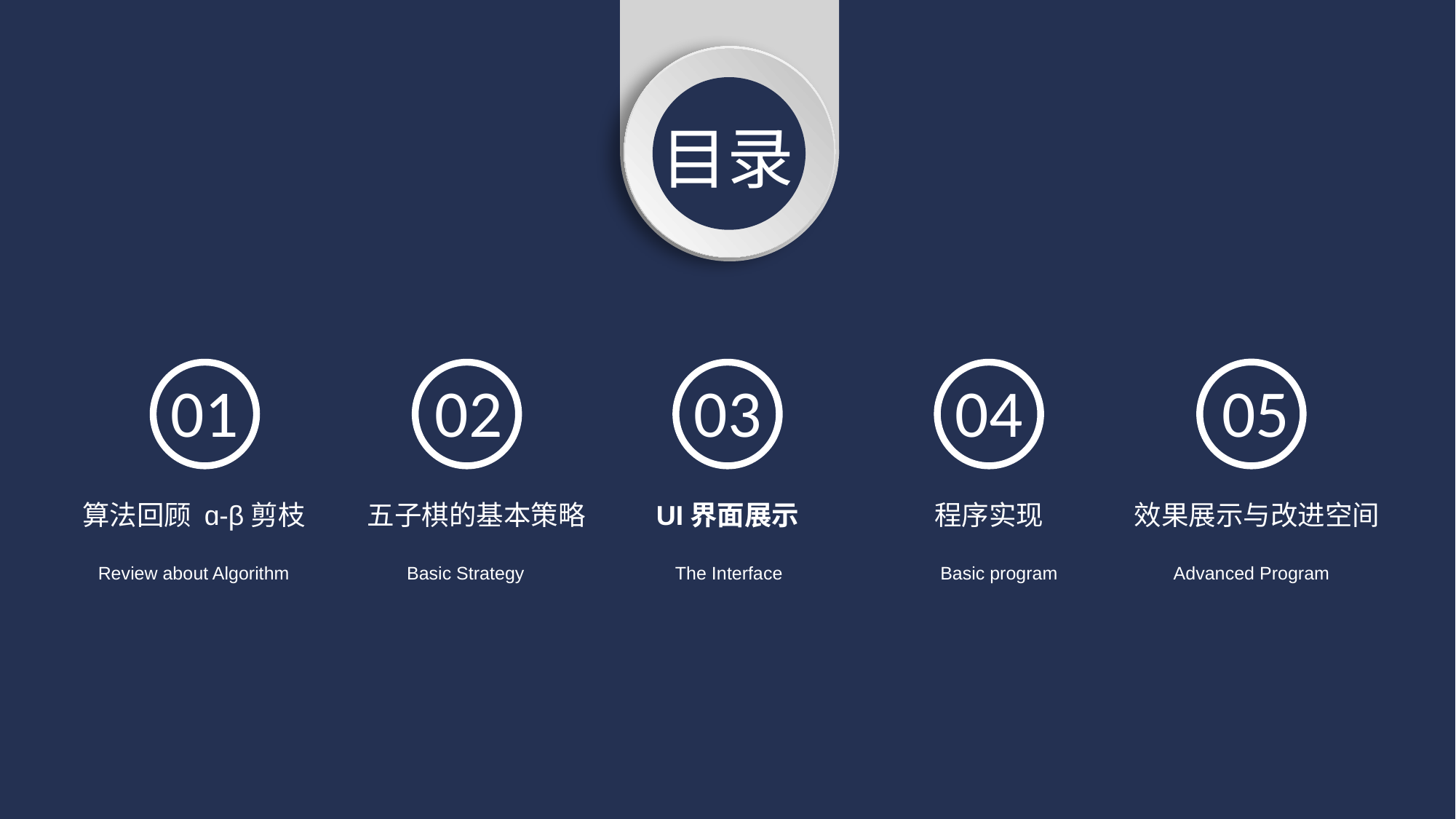

目录

01
02
03
04
05
算法回顾 ɑ-β剪枝
五子棋的基本策略
UI界面展示
程序实现
效果展示与改进空间
Basic Strategy
The Interface
Basic program
Advanced Program
Review about Algorithm